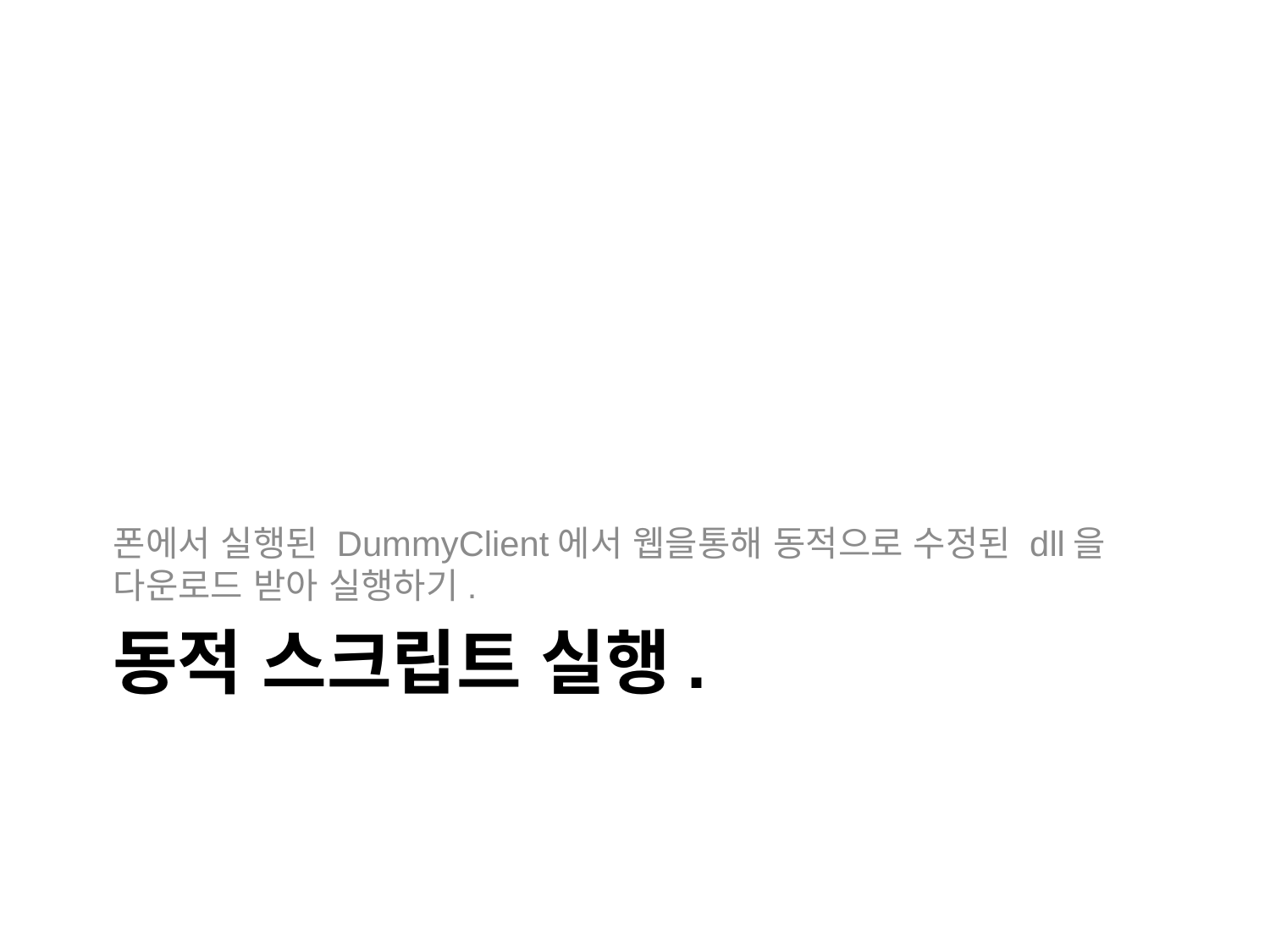

폰에서 실행된 DummyClient에서 웹을통해 동적으로 수정된 dll을 다운로드 받아 실행하기.
# 동적 스크립트 실행.